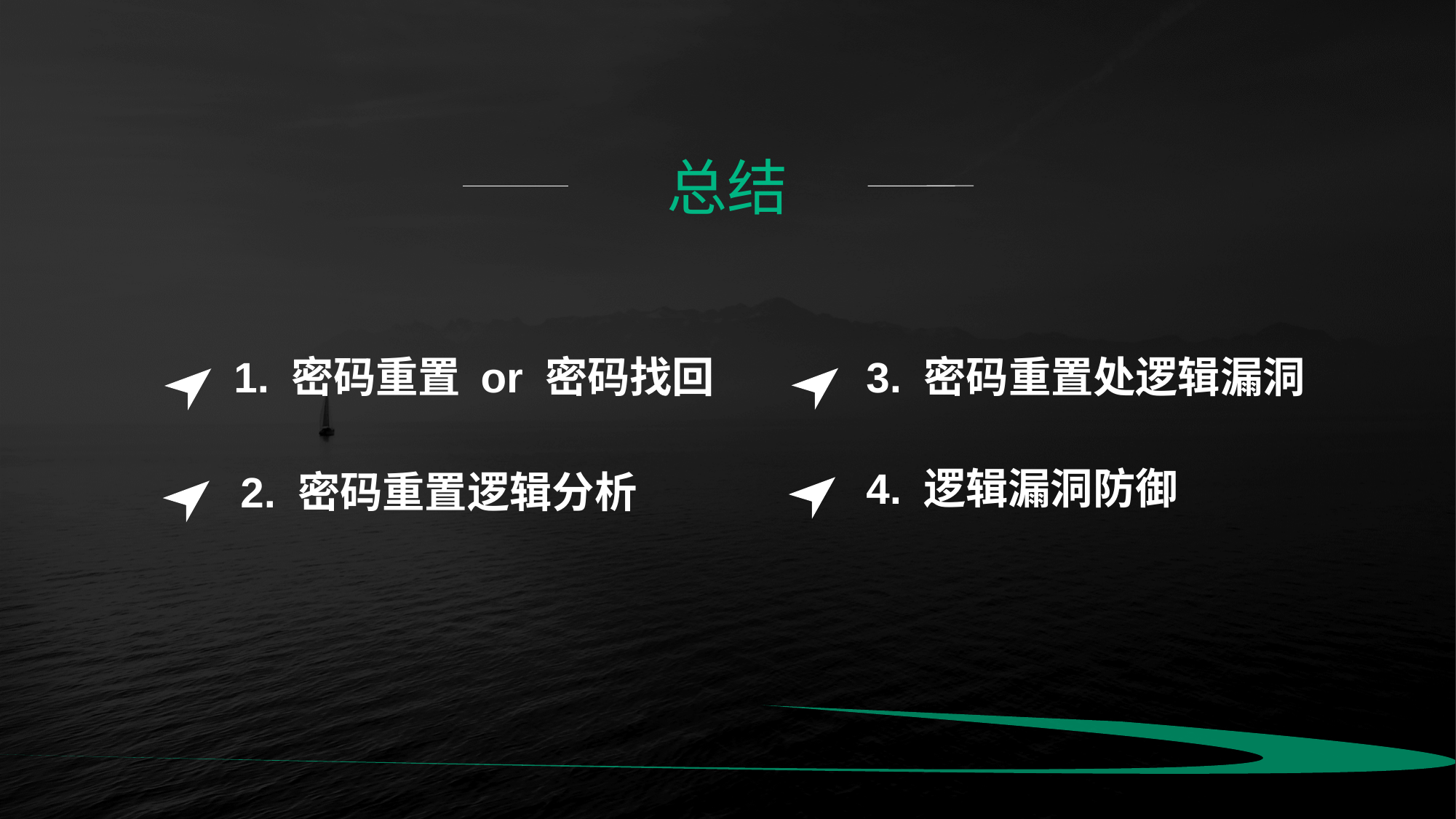

总结
3. 密码重置处逻辑漏洞

4. 逻辑漏洞防御

1. 密码重置 or 密码找回

2. 密码重置逻辑分析